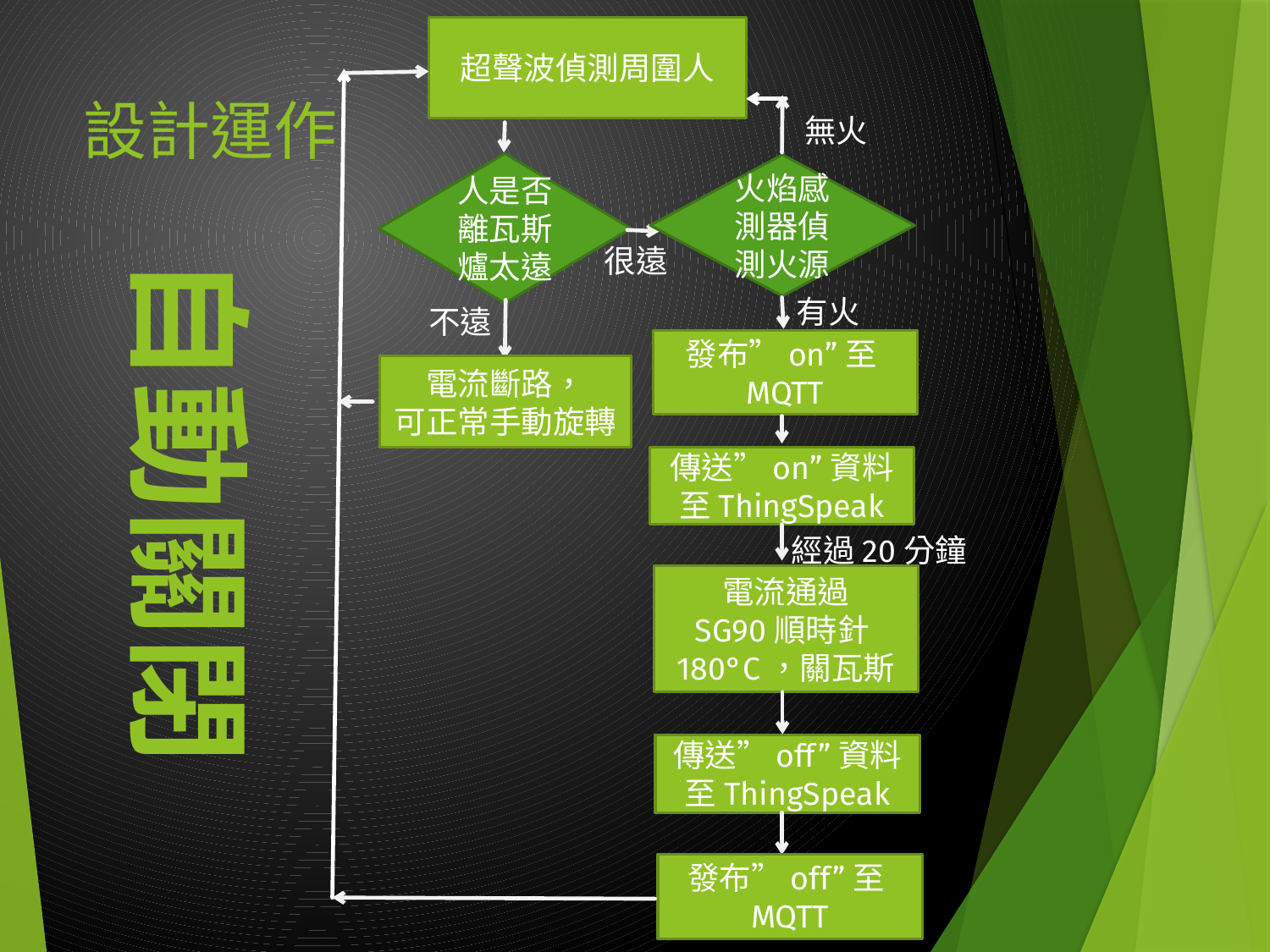

超聲波偵測周圍人
# 設計運作
無火
人是否離瓦斯爐太遠
火焰感測器偵測火源
自動關閉
很遠
有火
不遠
發布”on”至MQTT
電流斷路，
可正常手動旋轉
傳送”on”資料至ThingSpeak
經過20分鐘
電流通過
SG90順時針180°C，關瓦斯
傳送”off”資料至ThingSpeak
發布”off”至MQTT